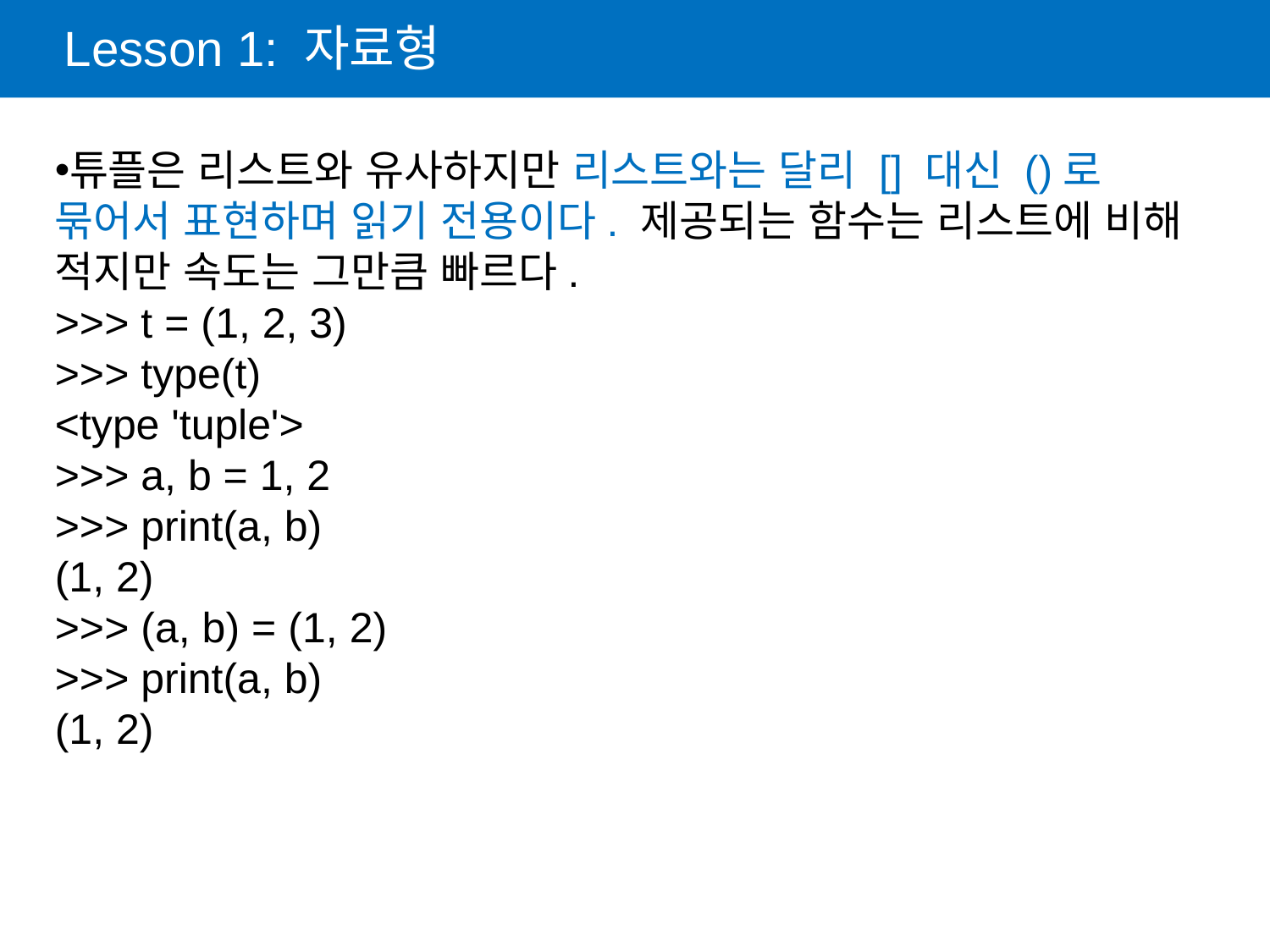

# Lesson 1: 자료형
튜플은 리스트와 유사하지만 리스트와는 달리 [] 대신 ()로 묶어서 표현하며 읽기 전용이다. 제공되는 함수는 리스트에 비해 적지만 속도는 그만큼 빠르다.
>>> t = (1, 2, 3)
>>> type(t)
<type 'tuple'>
>>> a, b = 1, 2
>>> print(a, b)
(1, 2)
>>> (a, b) = (1, 2)
>>> print(a, b)
(1, 2)